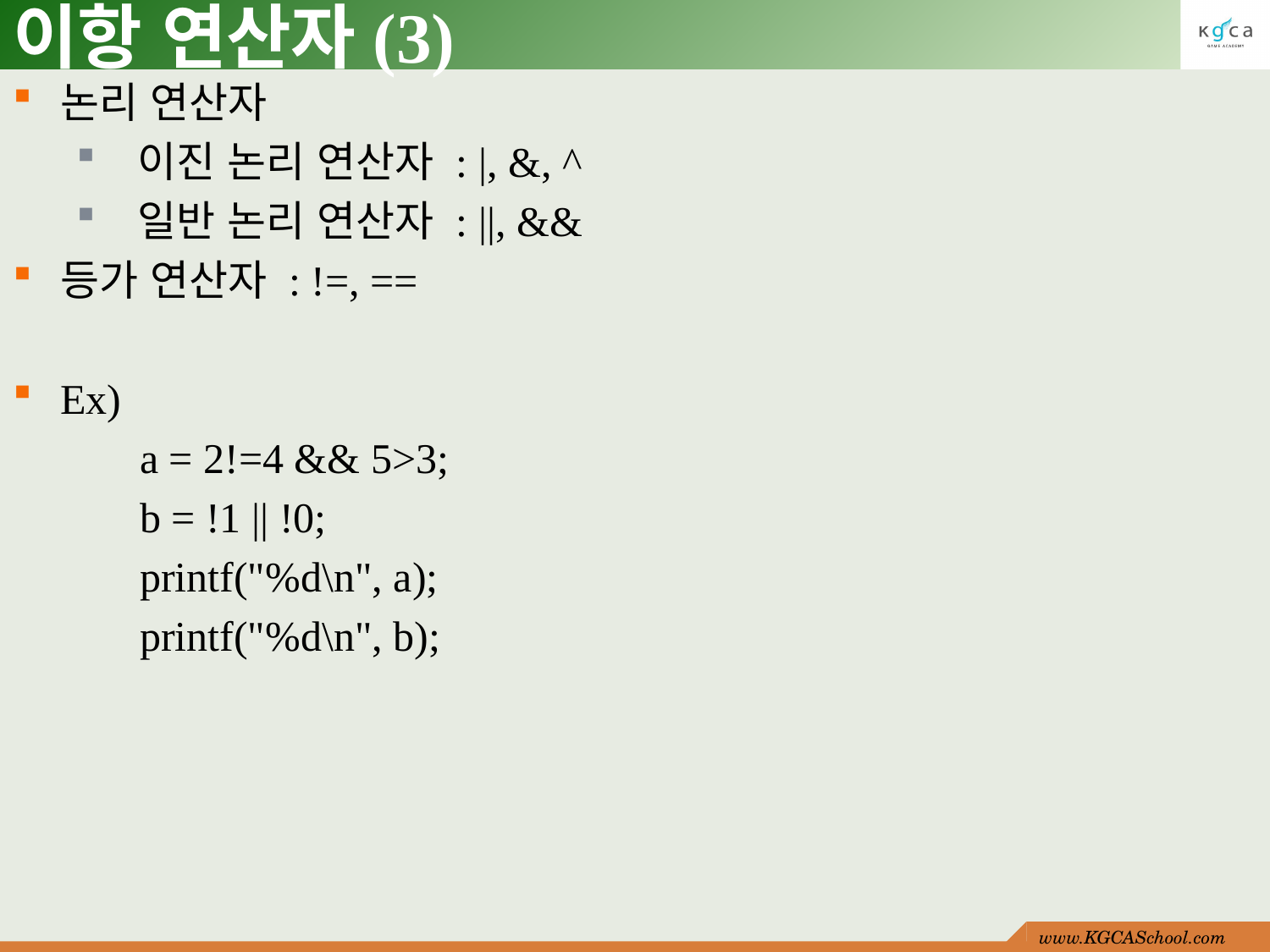

# 이항 연산자(3)
논리 연산자
 이진 논리 연산자 : |, &, ^
 일반 논리 연산자 : ||, &&
등가 연산자 : !=, ==

Ex)
a = 2!=4 && 5>3;
b = !1 || !0;
printf("%d\n", a);
printf("%d\n", b);